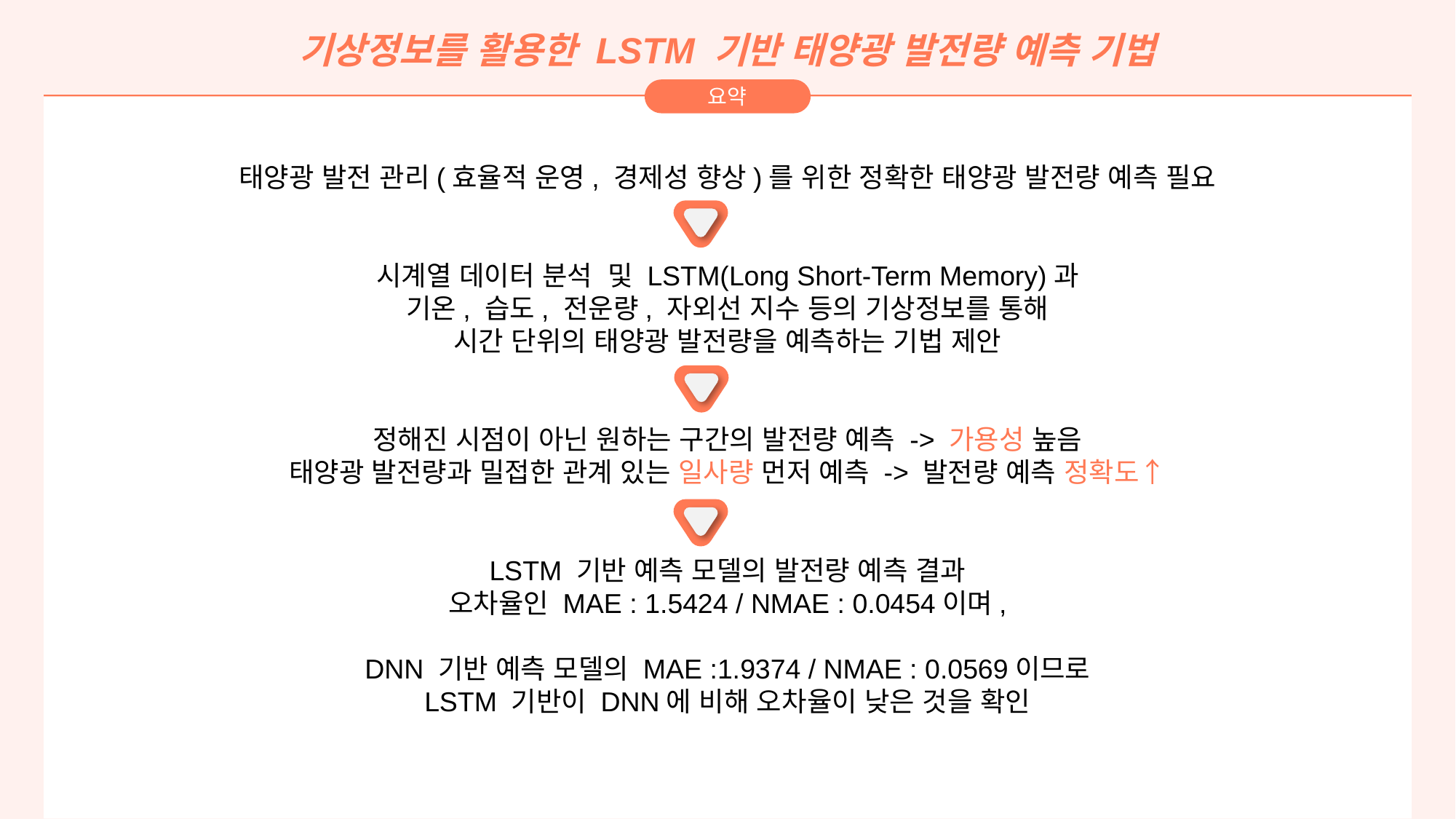

기상정보를 활용한 LSTM 기반 태양광 발전량 예측 기법
요약

태양광 발전 관리(효율적 운영, 경제성 향상)를 위한 정확한 태양광 발전량 예측 필요

시계열 데이터 분석  및 LSTM(Long Short-Term Memory)과
기온, 습도, 전운량, 자외선 지수 등의 기상정보를 통해
시간 단위의 태양광 발전량을 예측하는 기법 제안

정해진 시점이 아닌 원하는 구간의 발전량 예측 -> 가용성 높음
태양광 발전량과 밀접한 관계 있는 일사량 먼저 예측 -> 발전량 예측 정확도↑

LSTM 기반 예측 모델의 발전량 예측 결과
오차율인 MAE : 1.5424 / NMAE : 0.0454이며,

DNN 기반 예측 모델의 MAE :1.9374 / NMAE : 0.0569이므로
LSTM 기반이 DNN에 비해 오차율이 낮은 것을 확인